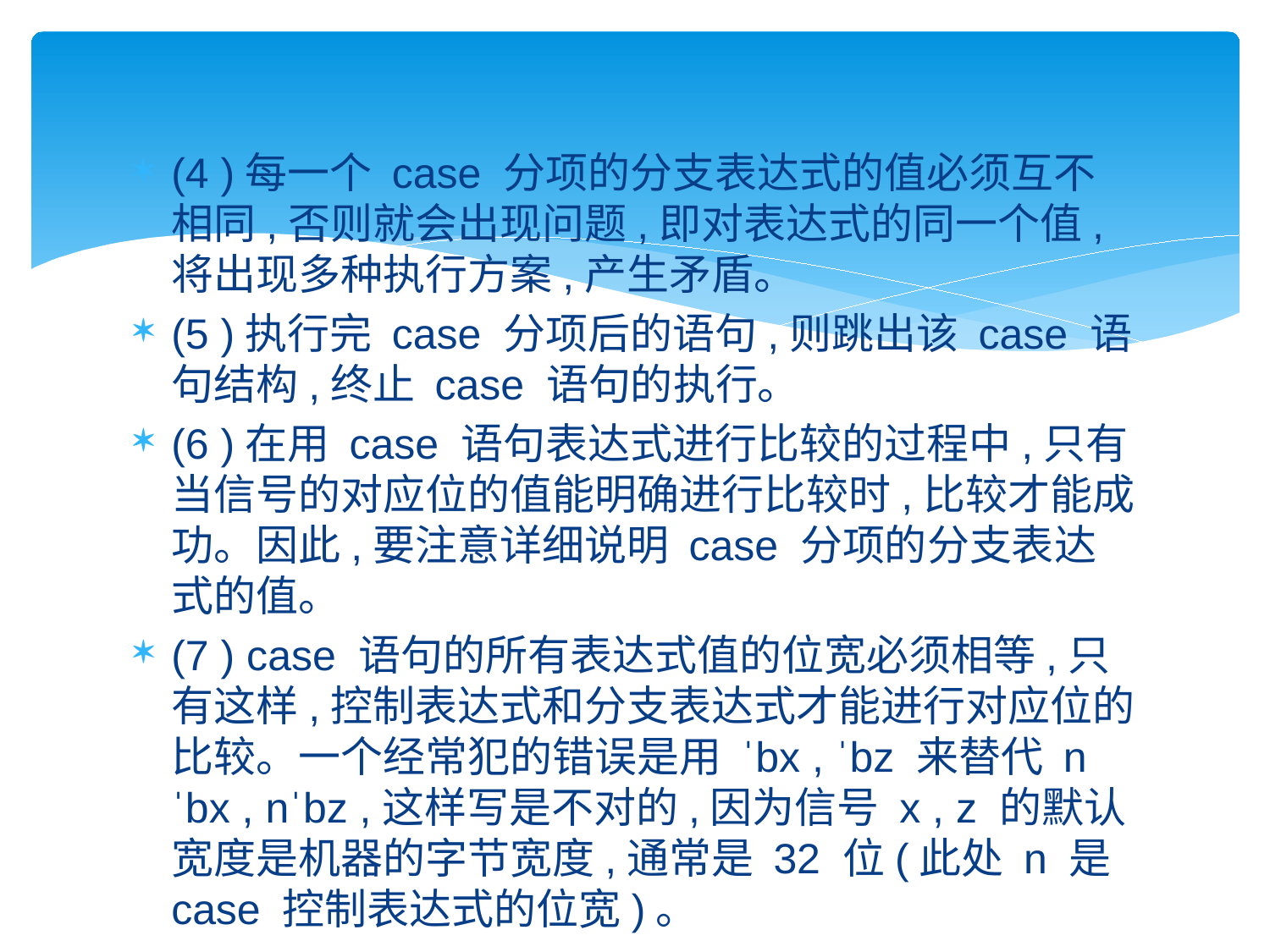

#
(4 )每一个 case 分项的分支表达式的值必须互不相同,否则就会出现问题,即对表达式的同一个值,将出现多种执行方案,产生矛盾。
(5 )执行完 case 分项后的语句,则跳出该 case 语句结构,终止 case 语句的执行。
(6 )在用 case 语句表达式进行比较的过程中,只有当信号的对应位的值能明确进行比较时,比较才能成功。因此,要注意详细说明 case 分项的分支表达式的值。
(7 ) case 语句的所有表达式值的位宽必须相等,只有这样,控制表达式和分支表达式才能进行对应位的比较。一个经常犯的错误是用 ˈbx , ˈbz 来替代 nˈbx , nˈbz ,这样写是不对的,因为信号 x , z 的默认宽度是机器的字节宽度,通常是 32 位(此处 n 是 case 控制表达式的位宽)。